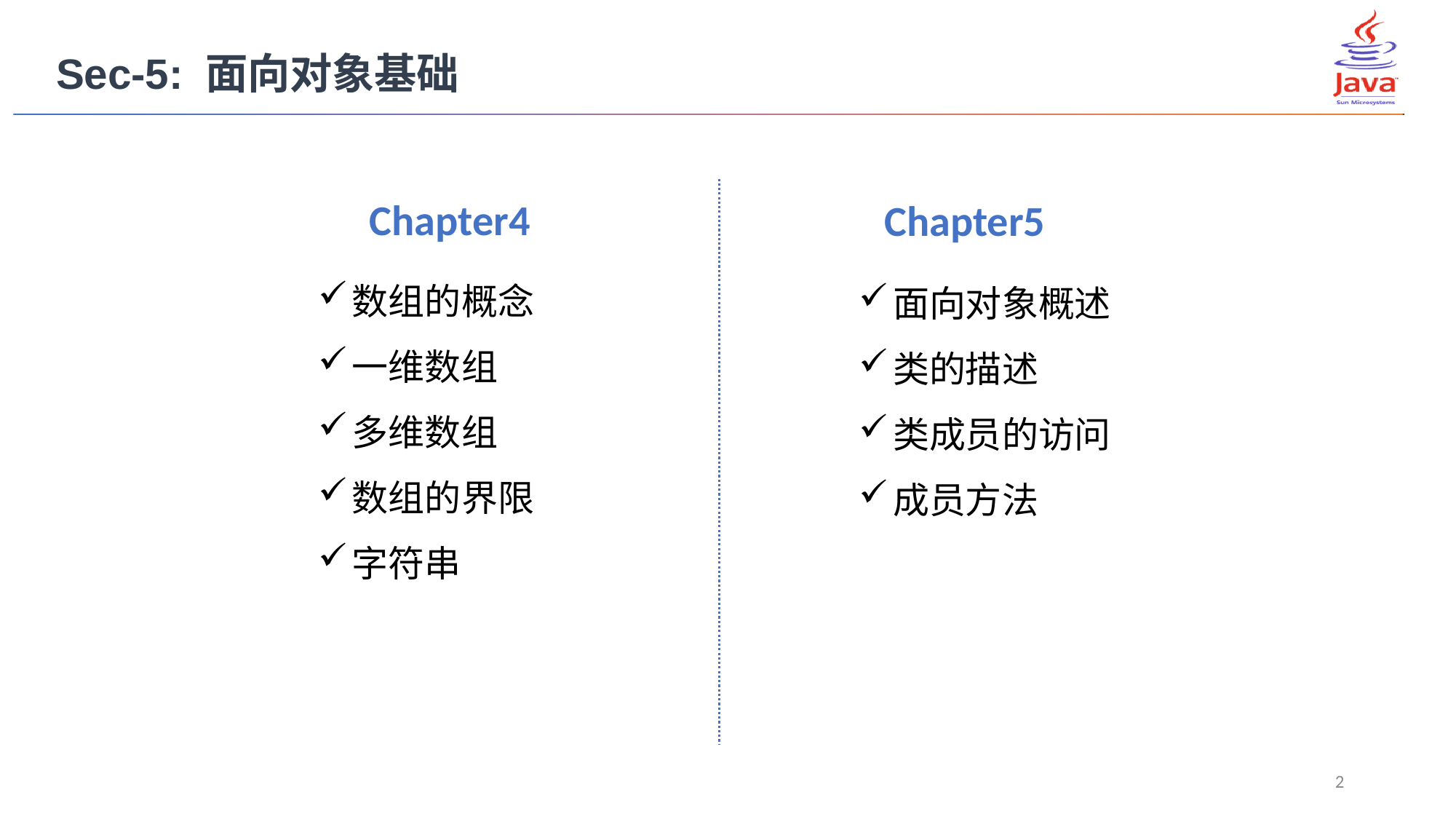

Sec-5: 面向对象基础
Chapter4
Chapter5
数组的概念
一维数组
多维数组
数组的界限
字符串
面向对象概述
类的描述
类成员的访问
成员方法
2